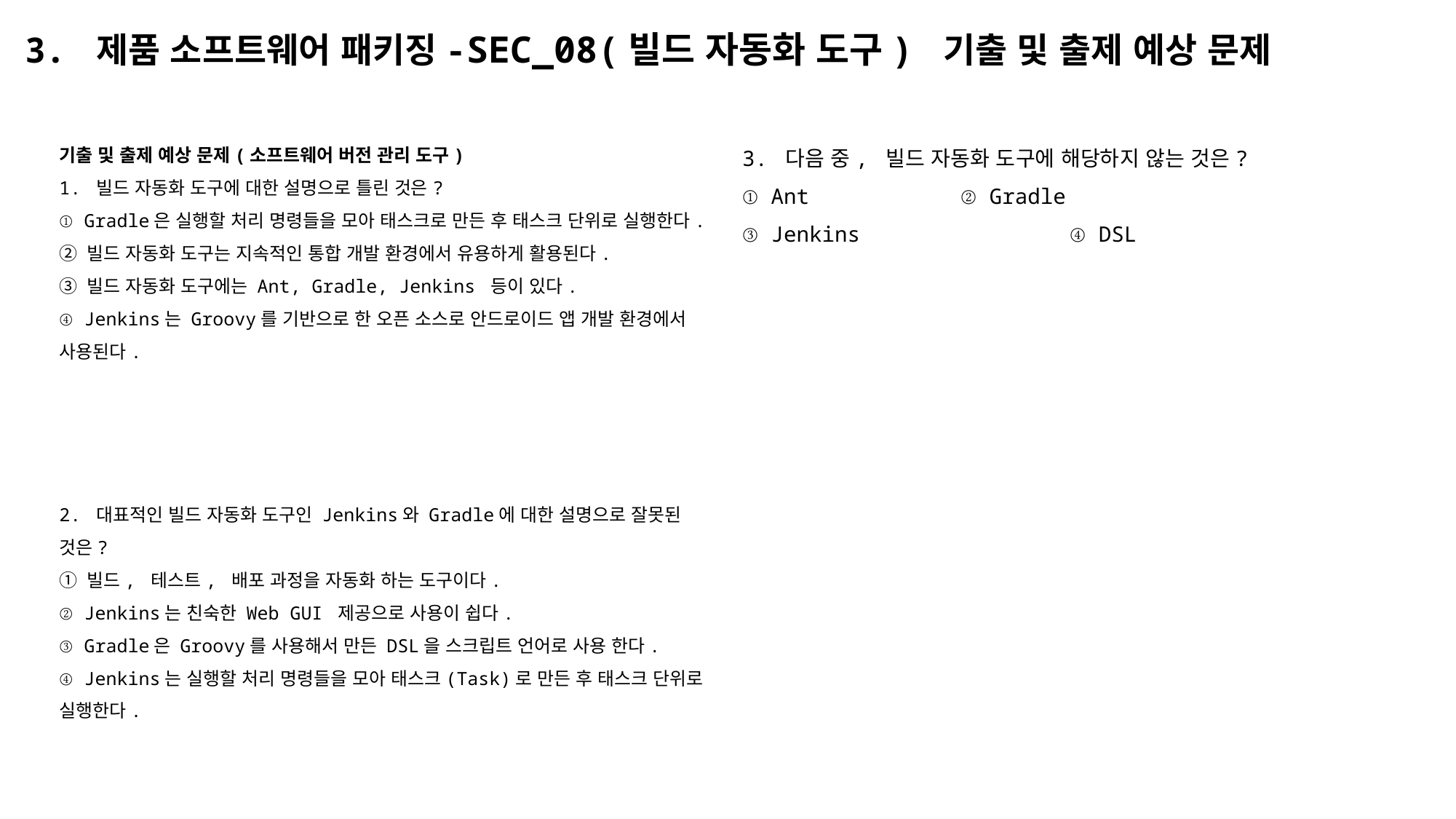

# 3. 제품 소프트웨어 패키징-SEC_08(빌드 자동화 도구) 기출 및 출제 예상 문제
3. 다음 중, 빌드 자동화 도구에 해당하지 않는 것은?
① Ant		② Gradle
③ Jenkins		④ DSL
기출 및 출제 예상 문제(소프트웨어 버전 관리 도구)
1. 빌드 자동화 도구에 대한 설명으로 틀린 것은?
① Gradle은 실행할 처리 명령들을 모아 태스크로 만든 후 태스크 단위로 실행한다.
② 빌드 자동화 도구는 지속적인 통합 개발 환경에서 유용하게 활용된다.
③ 빌드 자동화 도구에는 Ant, Gradle, Jenkins 등이 있다.
④ Jenkins는 Groovy를 기반으로 한 오픈 소스로 안드로이드 앱 개발 환경에서 사용된다.

2. 대표적인 빌드 자동화 도구인 Jenkins와 Gradle에 대한 설명으로 잘못된 것은?
① 빌드, 테스트, 배포 과정을 자동화 하는 도구이다.
② Jenkins는 친숙한 Web GUI 제공으로 사용이 쉽다.
③ Gradle은 Groovy를 사용해서 만든 DSL을 스크립트 언어로 사용 한다.
④ Jenkins는 실행할 처리 명령들을 모아 태스크(Task)로 만든 후 태스크 단위로 실행한다.